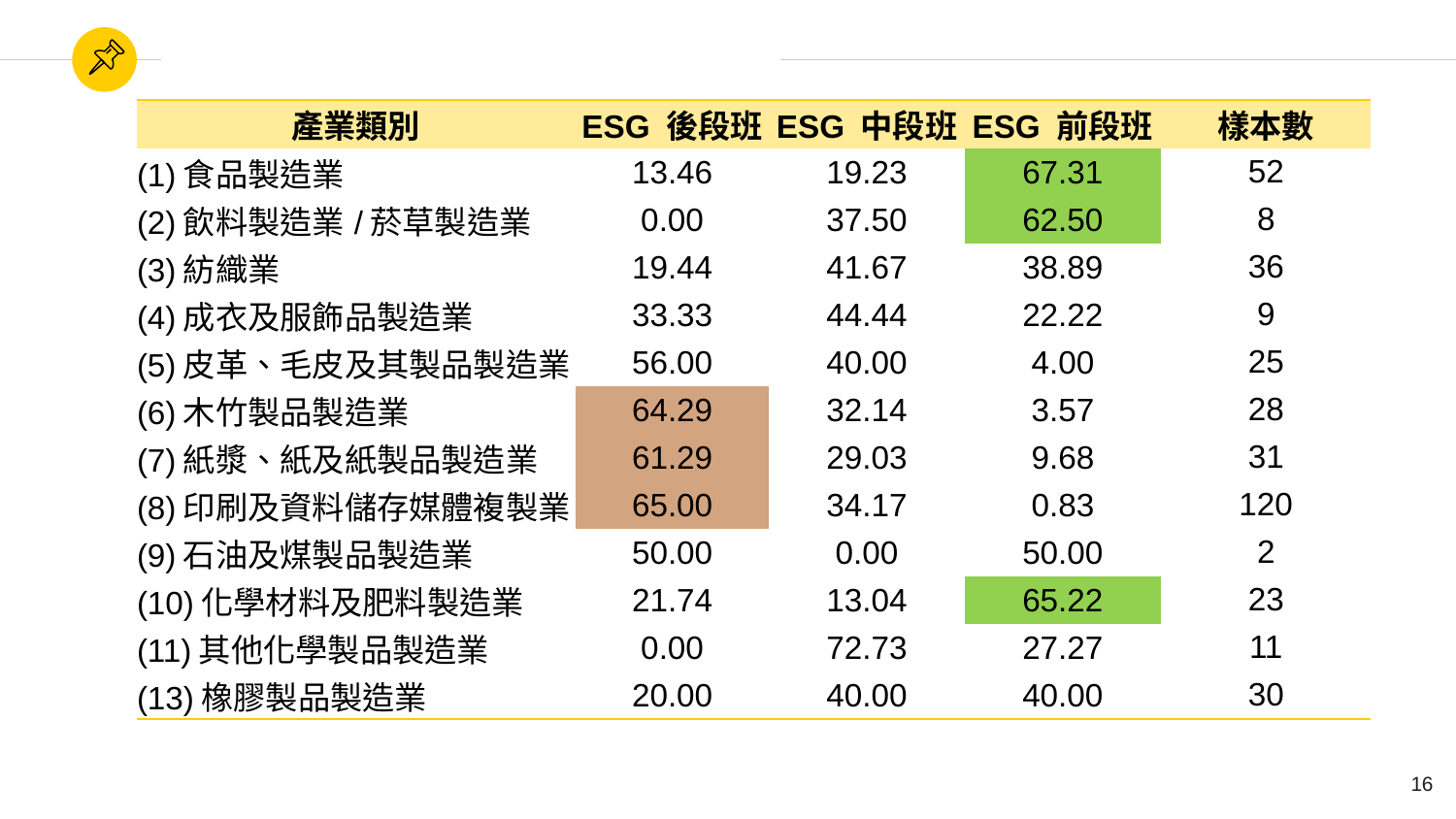

| 產業類別 | ESG 後段班 | ESG 中段班 | ESG 前段班 | 樣本數 |
| --- | --- | --- | --- | --- |
| (1)食品製造業 | 13.46 | 19.23 | 67.31 | 52 |
| (2)飲料製造業/菸草製造業 | 0.00 | 37.50 | 62.50 | 8 |
| (3)紡織業 | 19.44 | 41.67 | 38.89 | 36 |
| (4)成衣及服飾品製造業 | 33.33 | 44.44 | 22.22 | 9 |
| (5)皮革、毛皮及其製品製造業 | 56.00 | 40.00 | 4.00 | 25 |
| (6)木竹製品製造業 | 64.29 | 32.14 | 3.57 | 28 |
| (7)紙漿、紙及紙製品製造業 | 61.29 | 29.03 | 9.68 | 31 |
| (8)印刷及資料儲存媒體複製業 | 65.00 | 34.17 | 0.83 | 120 |
| (9)石油及煤製品製造業 | 50.00 | 0.00 | 50.00 | 2 |
| (10)化學材料及肥料製造業 | 21.74 | 13.04 | 65.22 | 23 |
| (11)其他化學製品製造業 | 0.00 | 72.73 | 27.27 | 11 |
| (13)橡膠製品製造業 | 20.00 | 40.00 | 40.00 | 30 |
16